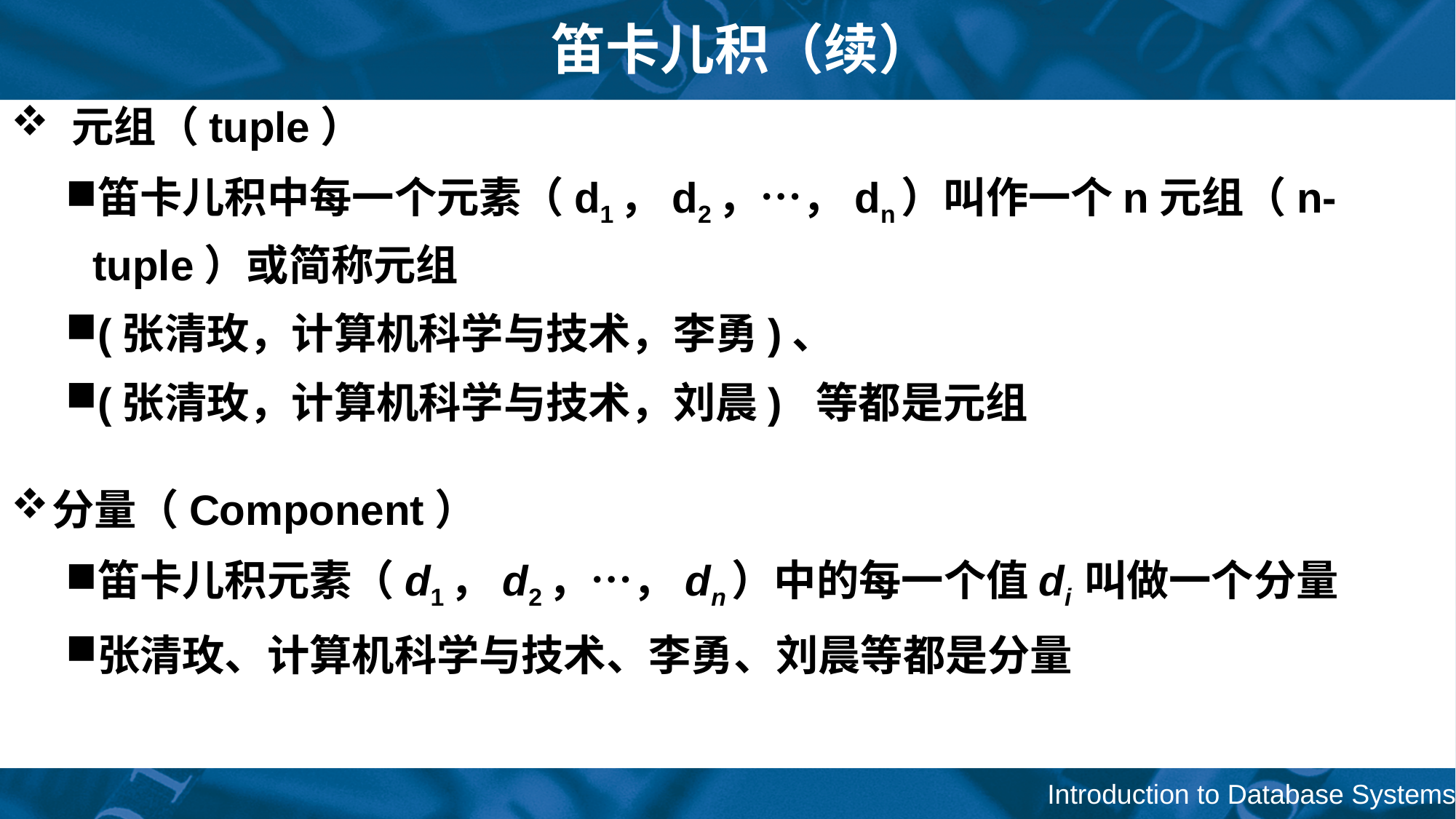

# 笛卡儿积（续）
 元组（tuple）
笛卡儿积中每一个元素（d1，d2，…，dn）叫作一个n元组（n-tuple）或简称元组
(张清玫，计算机科学与技术，李勇)、
(张清玫，计算机科学与技术，刘晨)  等都是元组

分量（Component）
笛卡儿积元素（d1，d2，…，dn）中的每一个值di 叫做一个分量
张清玫、计算机科学与技术、李勇、刘晨等都是分量